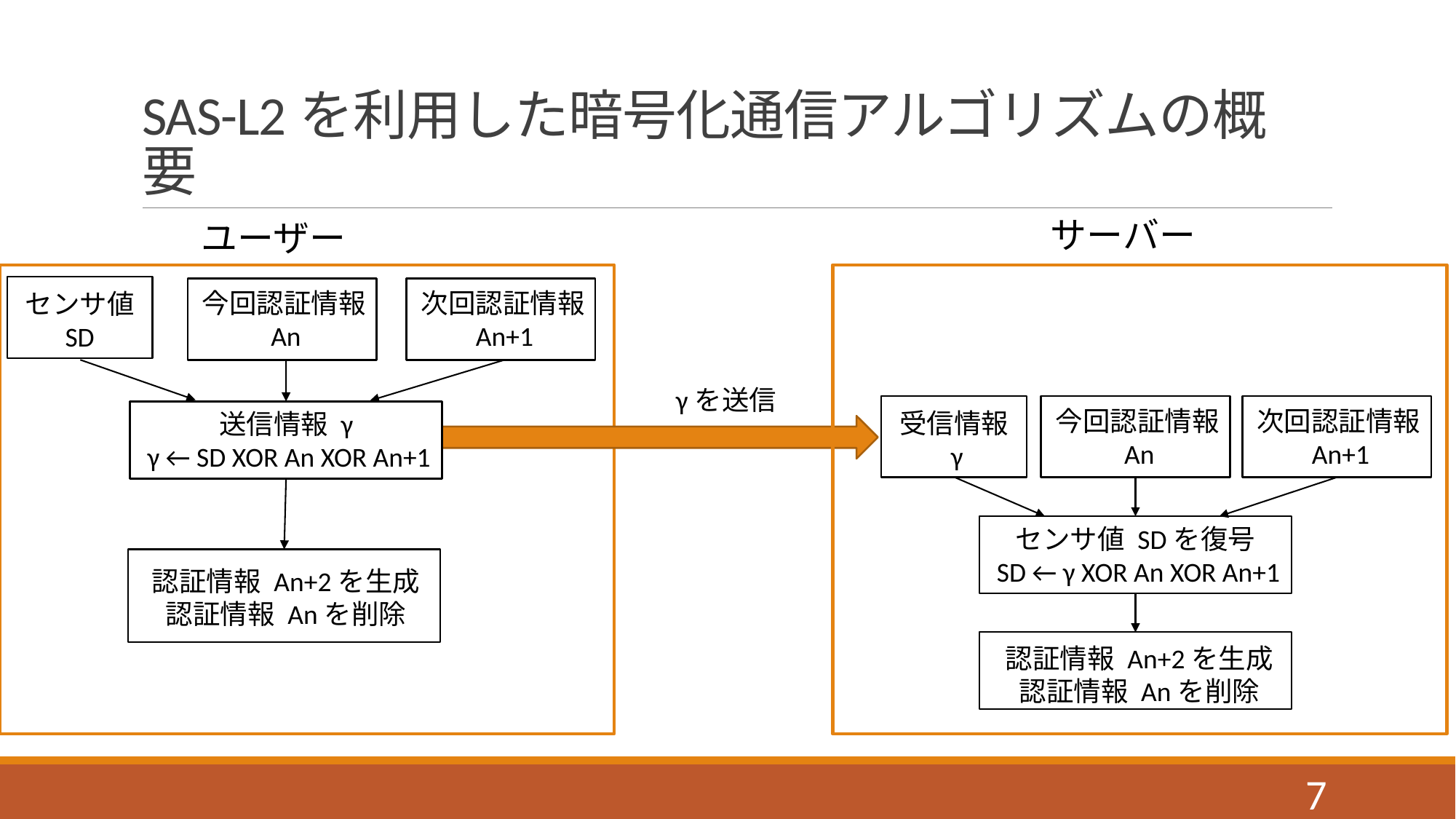

# SAS-L2を利用した暗号化通信アルゴリズムの概要
サーバー
ユーザー

センサ値
SD

今回認証情報An

次回認証情報An+1
　γを送信

次回認証情報An+1

今回認証情報An

受信情報
 γ
送信情報 γ
 γ ← SD XOR An XOR An+1

センサ値 SDを復号
 SD ← γ XOR An XOR An+1

認証情報 An+2を生成
認証情報 Anを削除

認証情報 An+2を生成
認証情報 Anを削除
7